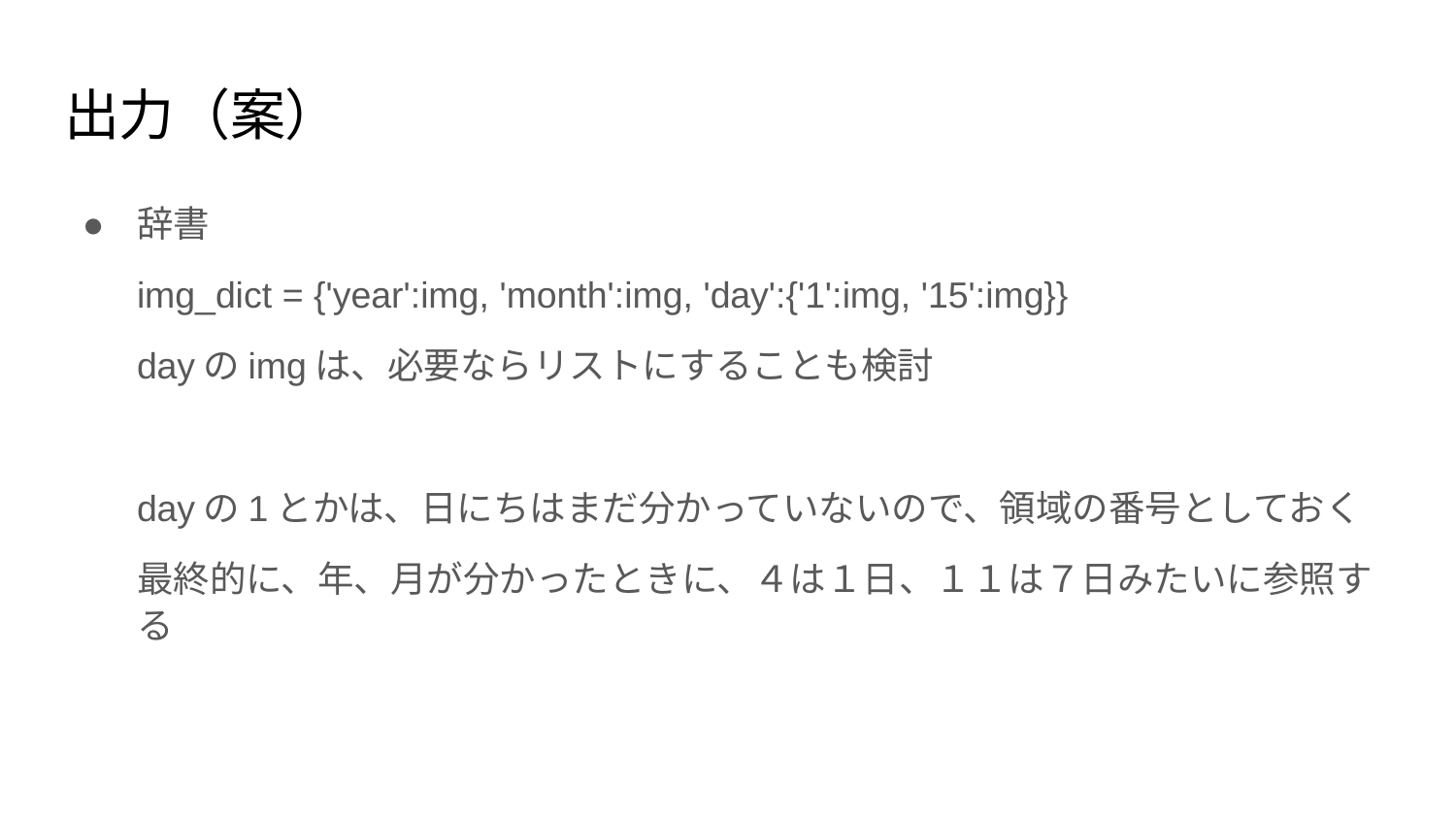

# 出力（案）
辞書
img_dict = {'year':img, 'month':img, 'day':{'1':img, '15':img}}
dayのimgは、必要ならリストにすることも検討

dayの1とかは、日にちはまだ分かっていないので、領域の番号としておく
最終的に、年、月が分かったときに、４は１日、１１は７日みたいに参照する